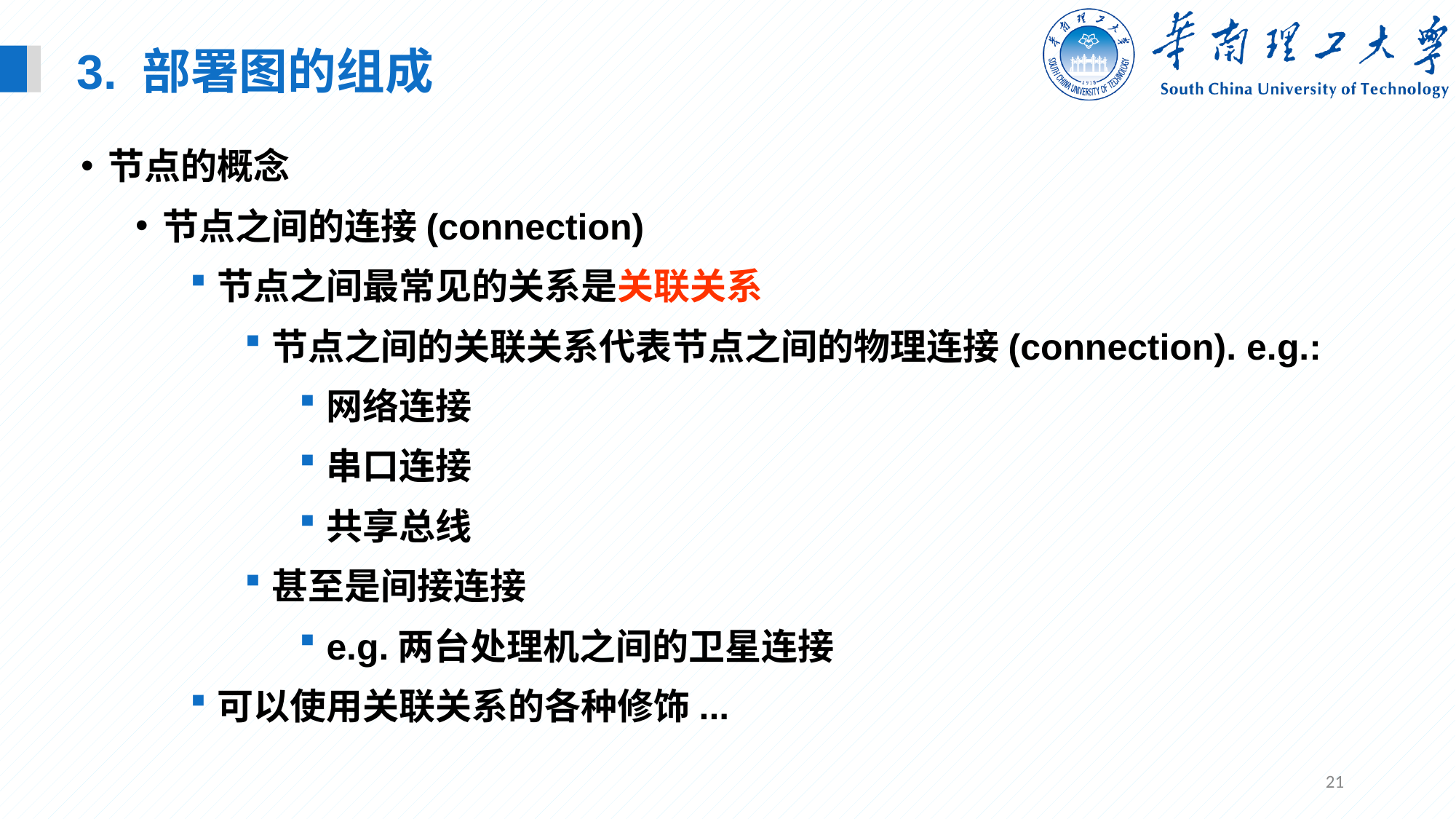

3. 部署图的组成
节点的概念
节点之间的连接(connection)
节点之间最常见的关系是关联关系
节点之间的关联关系代表节点之间的物理连接(connection). e.g.:
网络连接
串口连接
共享总线
甚至是间接连接
e.g.两台处理机之间的卫星连接
可以使用关联关系的各种修饰...
21